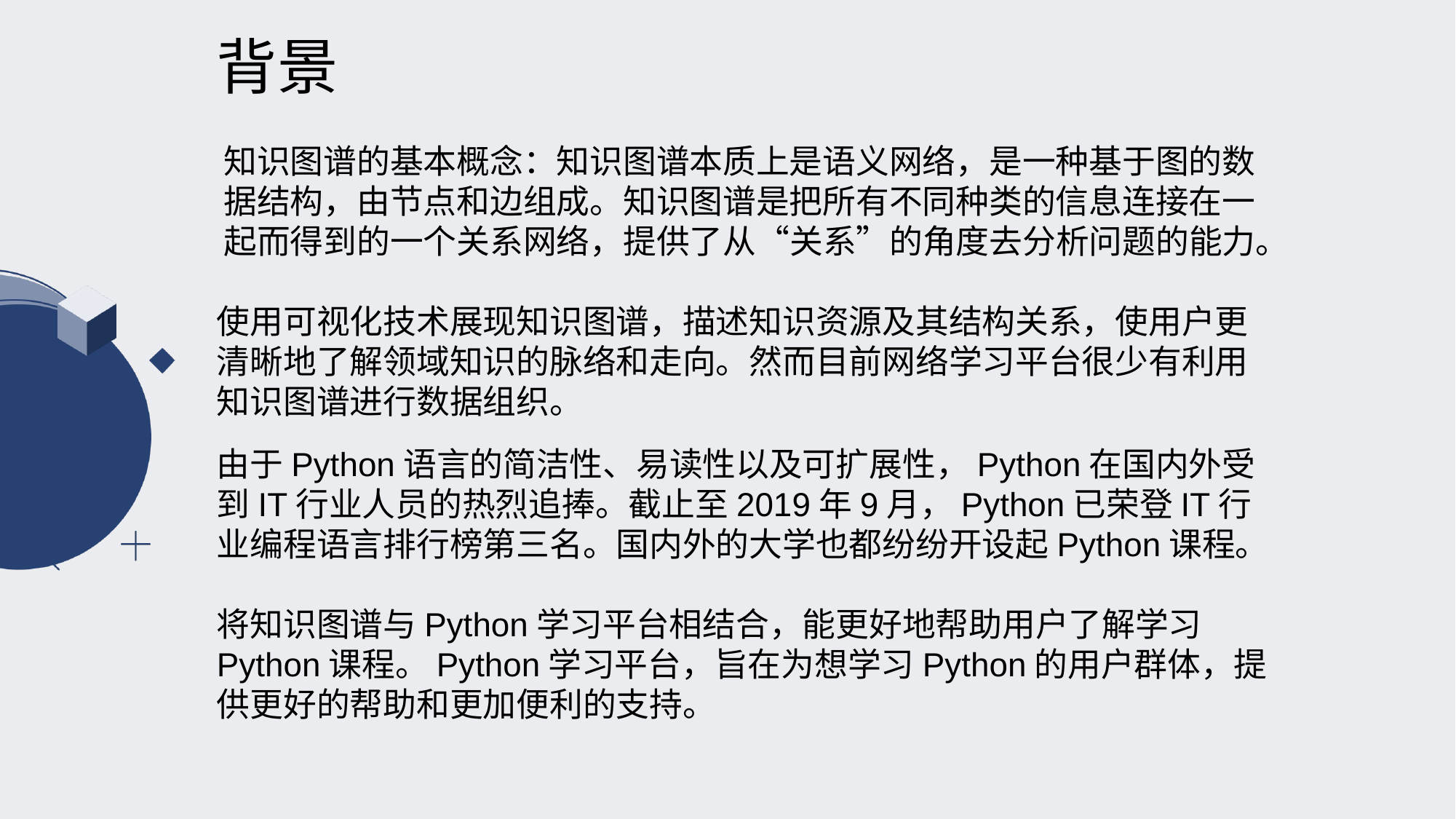

背景
知识图谱的基本概念：知识图谱本质上是语义网络，是一种基于图的数据结构，由节点和边组成。知识图谱是把所有不同种类的信息连接在一起而得到的一个关系网络，提供了从“关系”的角度去分析问题的能力。
使用可视化技术展现知识图谱，描述知识资源及其结构关系，使用户更清晰地了解领域知识的脉络和走向。然而目前网络学习平台很少有利用知识图谱进行数据组织。
由于Python语言的简洁性、易读性以及可扩展性，Python在国内外受到IT行业人员的热烈追捧。截止至2019年9月，Python已荣登IT行业编程语言排行榜第三名。国内外的大学也都纷纷开设起Python课程。

将知识图谱与Python学习平台相结合，能更好地帮助用户了解学习Python课程。Python学习平台，旨在为想学习Python的用户群体，提供更好的帮助和更加便利的支持。